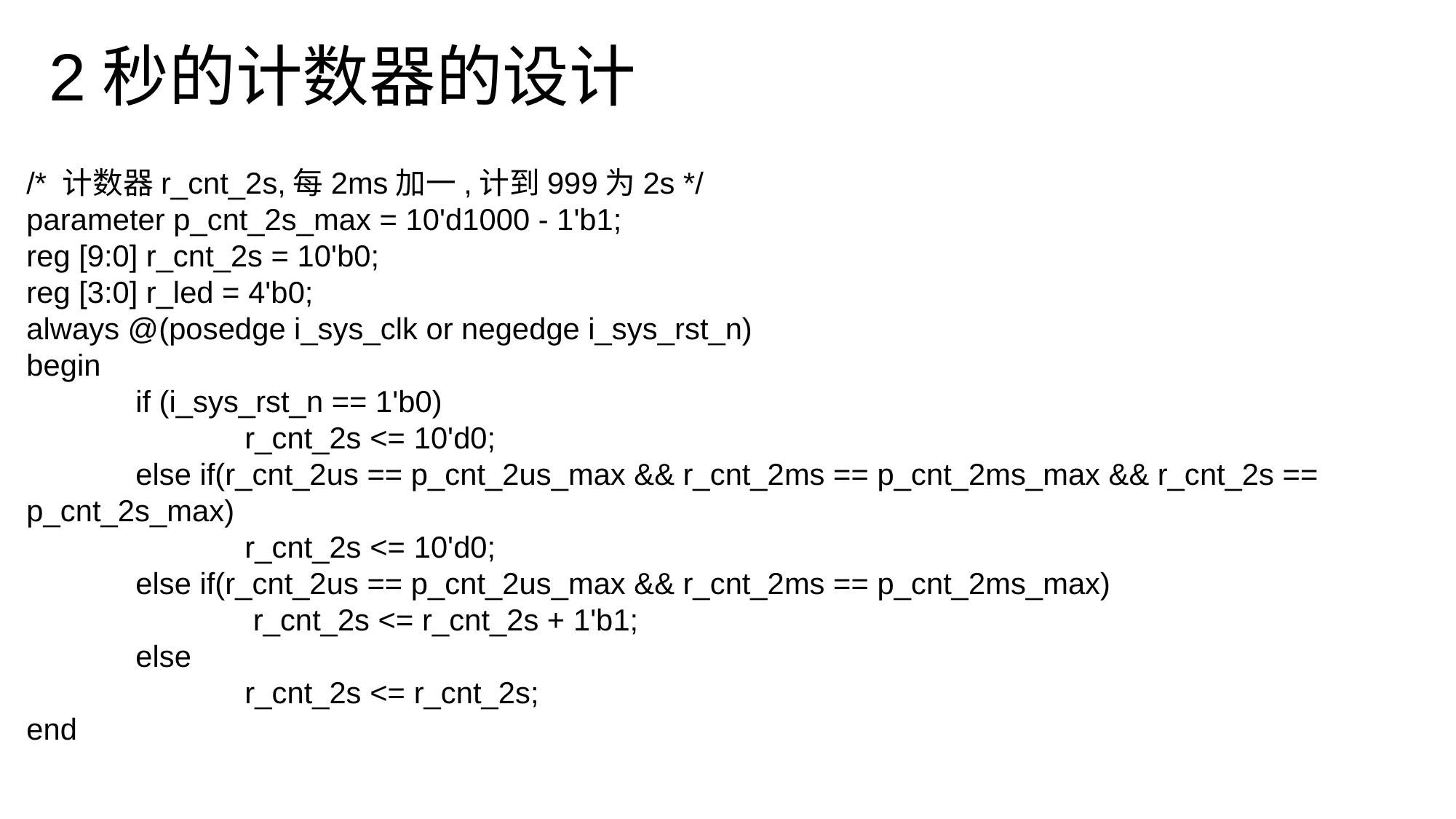

# 2秒的计数器的设计
/* 计数器r_cnt_2s,每2ms加一,计到999为2s */
parameter p_cnt_2s_max = 10'd1000 - 1'b1;
reg [9:0] r_cnt_2s = 10'b0;
reg [3:0] r_led = 4'b0;
always @(posedge i_sys_clk or negedge i_sys_rst_n)
begin
  	if (i_sys_rst_n == 1'b0)
    		r_cnt_2s <= 10'd0;
  	else if(r_cnt_2us == p_cnt_2us_max && r_cnt_2ms == p_cnt_2ms_max && r_cnt_2s == p_cnt_2s_max)
    		r_cnt_2s <= 10'd0;
  	else if(r_cnt_2us == p_cnt_2us_max && r_cnt_2ms == p_cnt_2ms_max)
   		 r_cnt_2s <= r_cnt_2s + 1'b1;
  	else
   		r_cnt_2s <= r_cnt_2s;
end